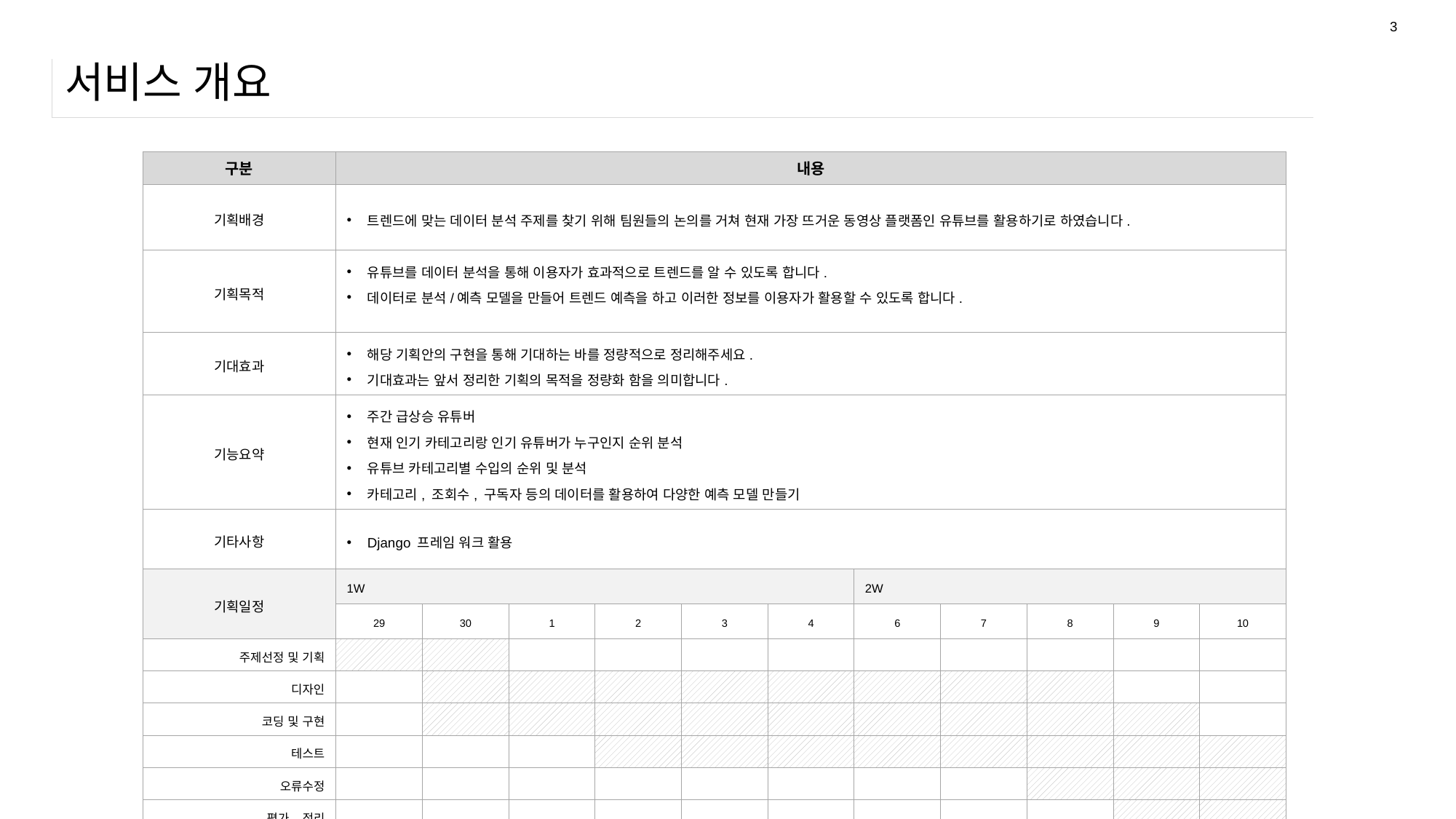

3
# 서비스 개요
| 구분 | 내용 |  |  |  |  |  |  |  |  |  |  |
| --- | --- | --- | --- | --- | --- | --- | --- | --- | --- | --- | --- |
| 기획배경 | 트렌드에 맞는 데이터 분석 주제를 찾기 위해 팀원들의 논의를 거쳐 현재 가장 뜨거운 동영상 플랫폼인 유튜브를 활용하기로 하였습니다. |  |  |  |  |  |  |  |  |  |  |
| 기획목적 | 유튜브를 데이터 분석을 통해 이용자가 효과적으로 트렌드를 알 수 있도록 합니다. 데이터로 분석/예측 모델을 만들어 트렌드 예측을 하고 이러한 정보를 이용자가 활용할 수 있도록 합니다. |  |  |  |  |  |  |  |  |  |  |
| 기대효과 | 해당 기획안의 구현을 통해 기대하는 바를 정량적으로 정리해주세요. 기대효과는 앞서 정리한 기획의 목적을 정량화 함을 의미합니다. |  |  |  |  |  |  |  |  |  |  |
| 기능요약 | 주간 급상승 유튜버 현재 인기 카테고리랑 인기 유튜버가 누구인지 순위 분석 유튜브 카테고리별 수입의 순위 및 분석 카테고리, 조회수, 구독자 등의 데이터를 활용하여 다양한 예측 모델 만들기 |  |  |  |  |  |  |  |  |  |  |
| 기타사항 | Django 프레임 워크 활용 |  |  |  |  |  |  |  |  |  |  |
| 기획일정 | 1W |  |  |  |  |  | 2W |  |  |  |  |
|  | 29 | 30 | 1 | 2 | 3 | 4 | 6 | 7 | 8 | 9 | 10 |
| 주제선정 및 기획 |  |  |  |  |  |  |  |  |  |  |  |
| 디자인 |  |  |  |  |  |  |  |  |  |  |  |
| 코딩 및 구현 |  |  |  |  |  |  |  |  |  |  |  |
| 테스트 |  |  |  |  |  |  |  |  |  |  |  |
| 오류수정 |  |  |  |  |  |  |  |  |  |  |  |
| 평가, 정리 |  |  |  |  |  |  |  |  |  |  |  |